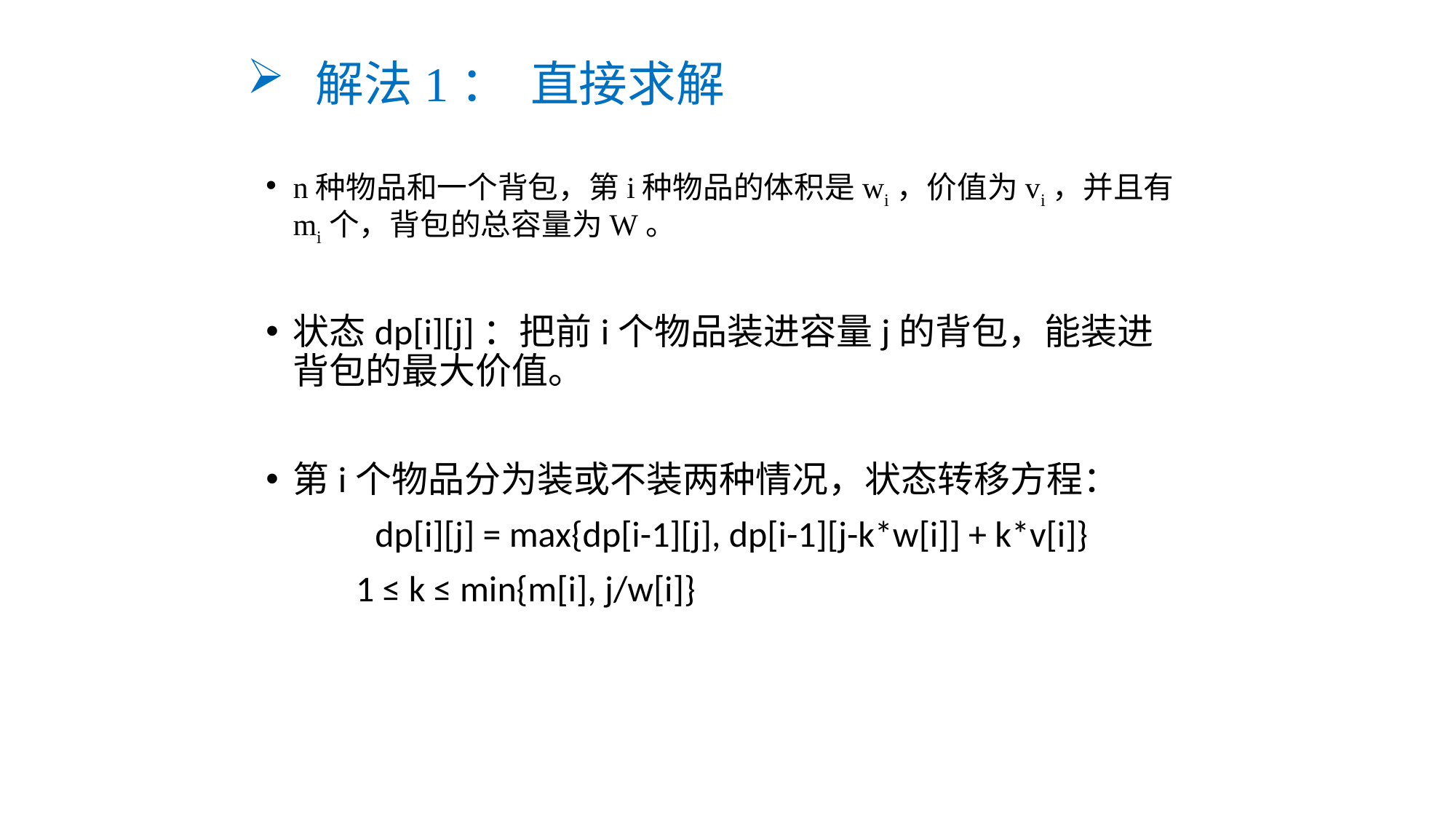

# 解法1：  直接求解
n种物品和一个背包，第i种物品的体积是wi，价值为vi，并且有mi个，背包的总容量为W。

状态dp[i][j]：把前i个物品装进容量j的背包，能装进背包的最大价值。

第i个物品分为装或不装两种情况，状态转移方程：
	dp[i][j] = max{dp[i-1][j], dp[i-1][j-k*w[i]] + k*v[i]}
           1 ≤ k ≤ min{m[i], j/w[i]}